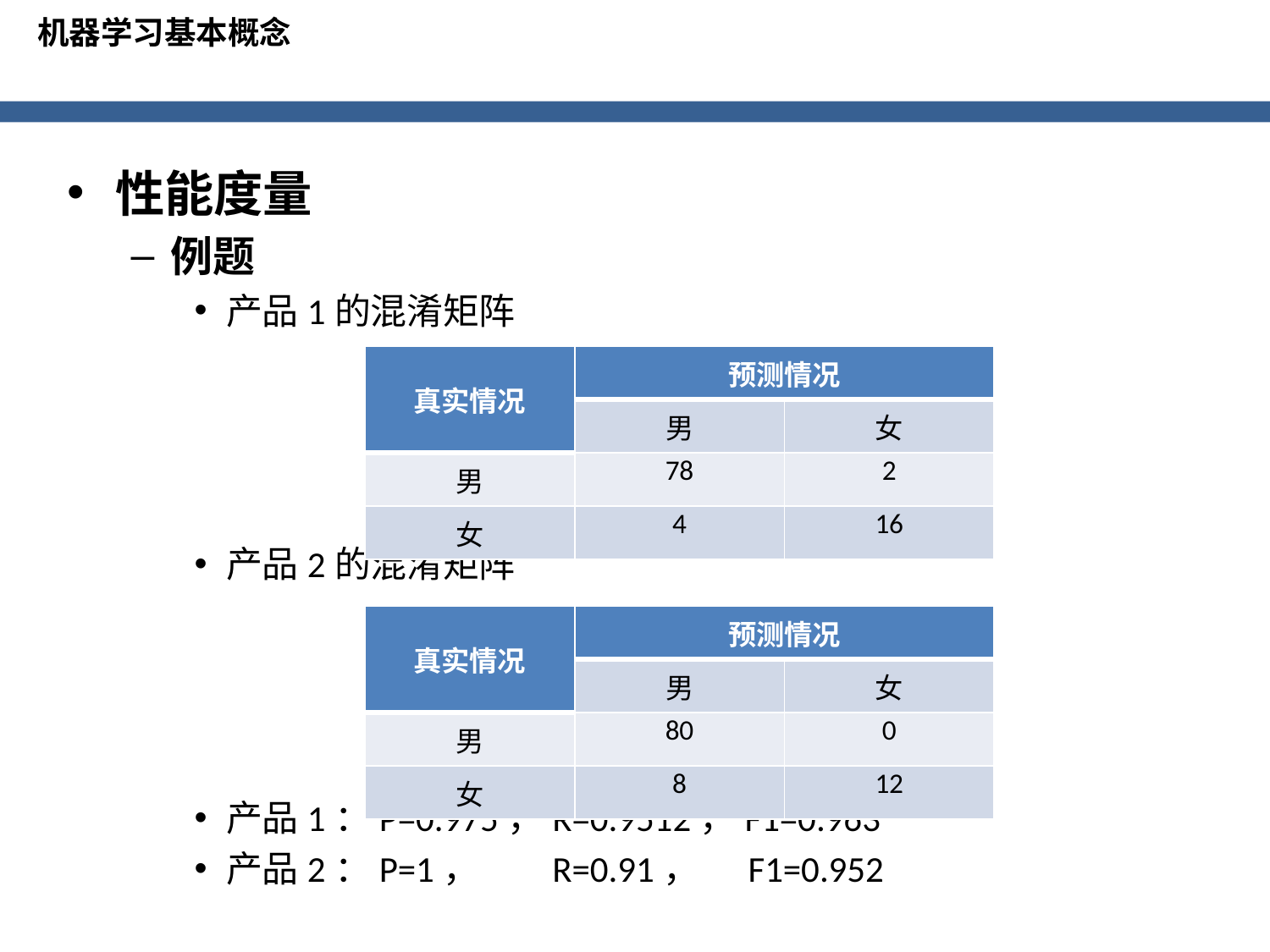

机器学习基本概念
性能度量
例题
产品1的混淆矩阵

产品2的混淆矩阵

产品1：P=0.975，R=0.9512，F1=0.963
产品2：P=1，        R=0.91，     F1=0.952
| 真实情况 | 预测情况 |  |
| --- | --- | --- |
|  | 男 | 女 |
| 男 | 78 | 2 |
| 女 | 4 | 16 |
| 真实情况 | 预测情况 |  |
| --- | --- | --- |
|  | 男 | 女 |
| 男 | 80 | 0 |
| 女 | 8 | 12 |